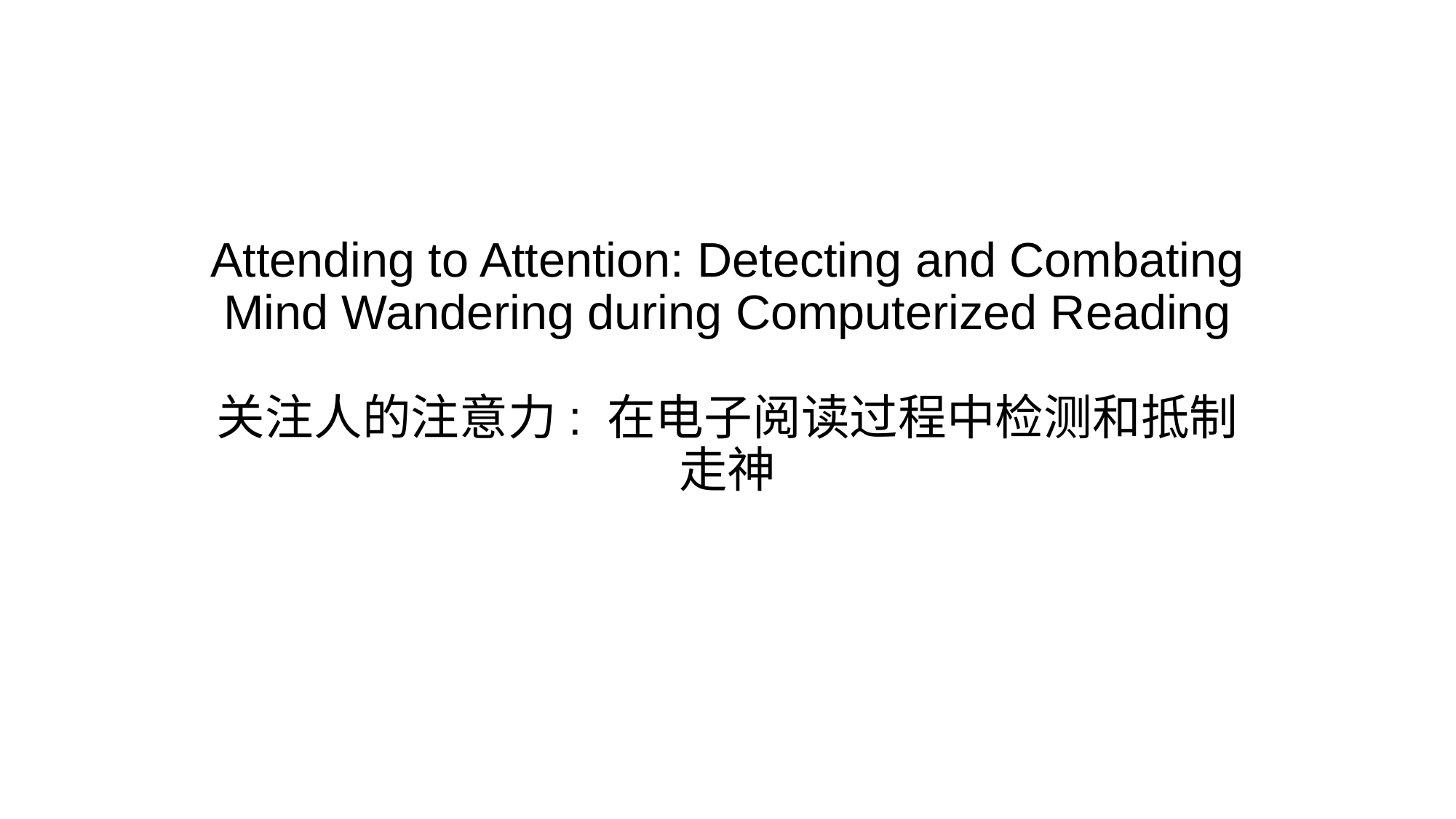

# Attending to Attention: Detecting and Combating Mind Wandering during Computerized Reading 关注人的注意力: 在电子阅读过程中检测和抵制走神